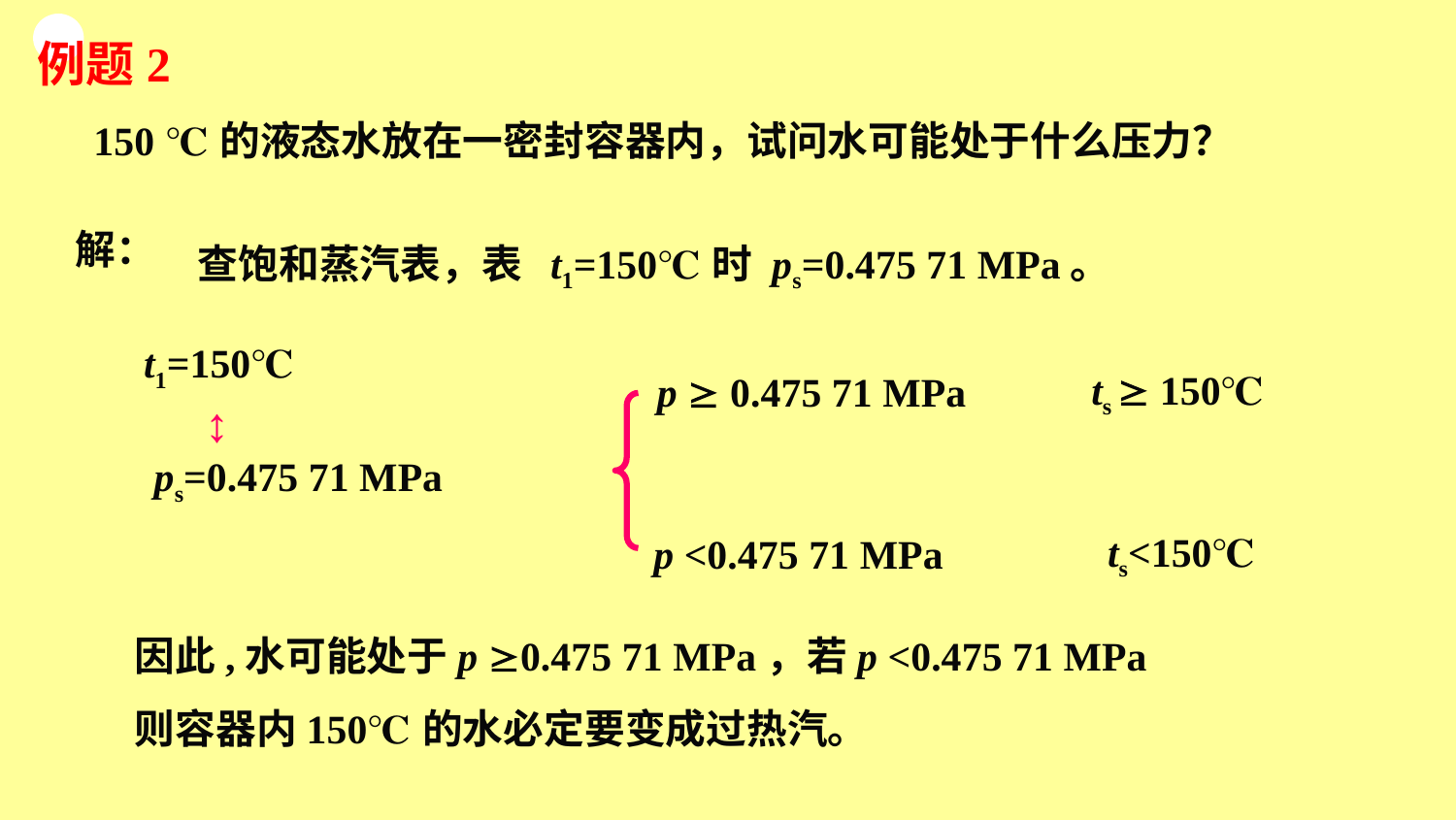

例题2
    150 ℃的液态水放在一密封容器内，试问水可能处于什么压力？
解：
查饱和蒸汽表，表  t1=150℃时 ps=0.475 71 MPa。
t1=150℃
      ↕
 ps=0.475 71 MPa
 p ≥ 0.475 71 MPa
ts ≥ 150℃

ts<150℃
p <0.475 71 MPa
因此,水可能处于p ≥0.475 71 MPa，若p <0.475 71 MPa
则容器内150℃的水必定要变成过热汽。